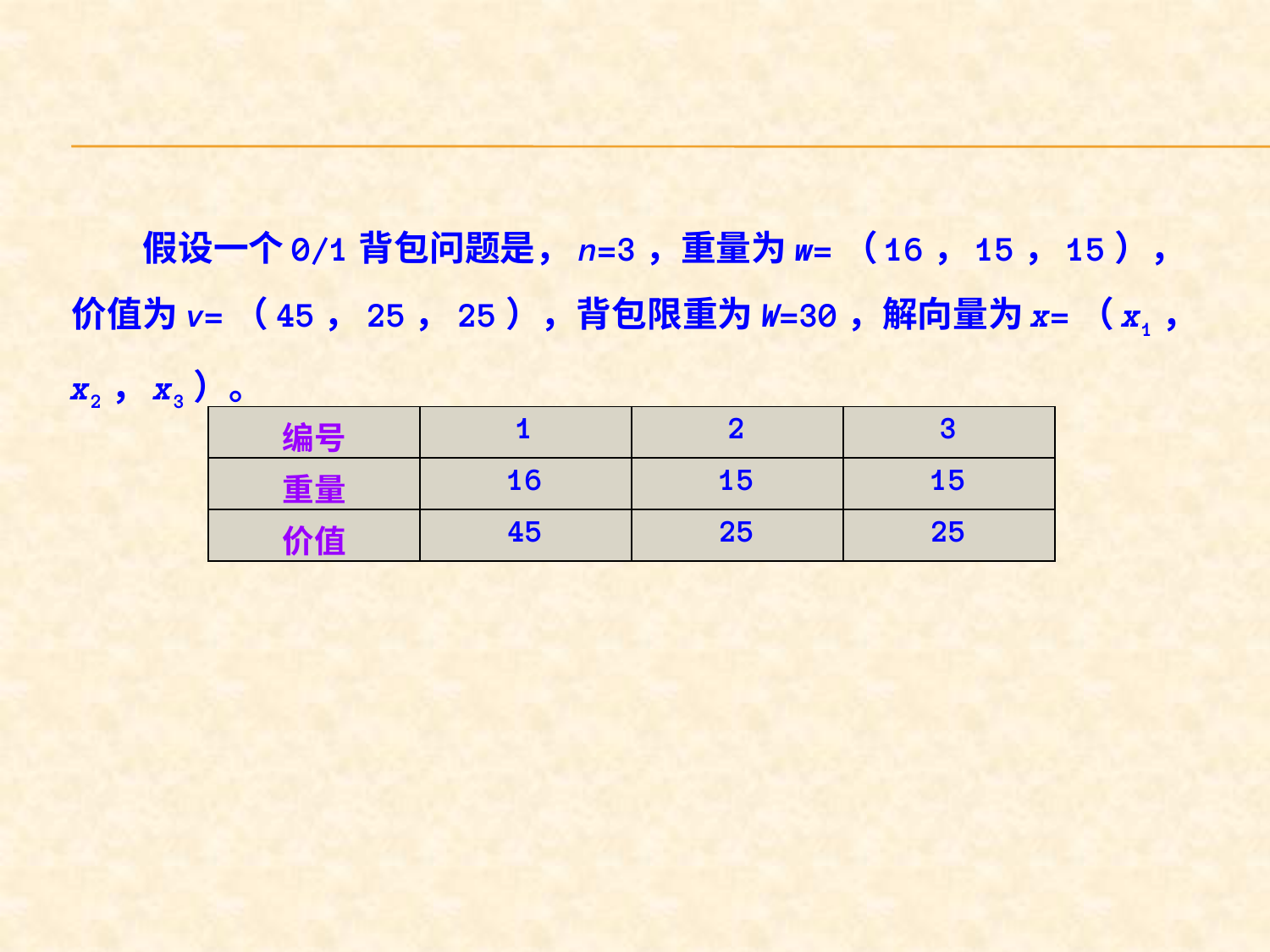

假设一个0/1背包问题是，n=3，重量为w=（16，15，15），价值为v=（45，25，25），背包限重为W=30，解向量为x=（x1，x2，x3）。

| 编号 | 1 | 2 | 3 |
| --- | --- | --- | --- |
| 重量 | 16 | 15 | 15 |
| 价值 | 45 | 25 | 25 |